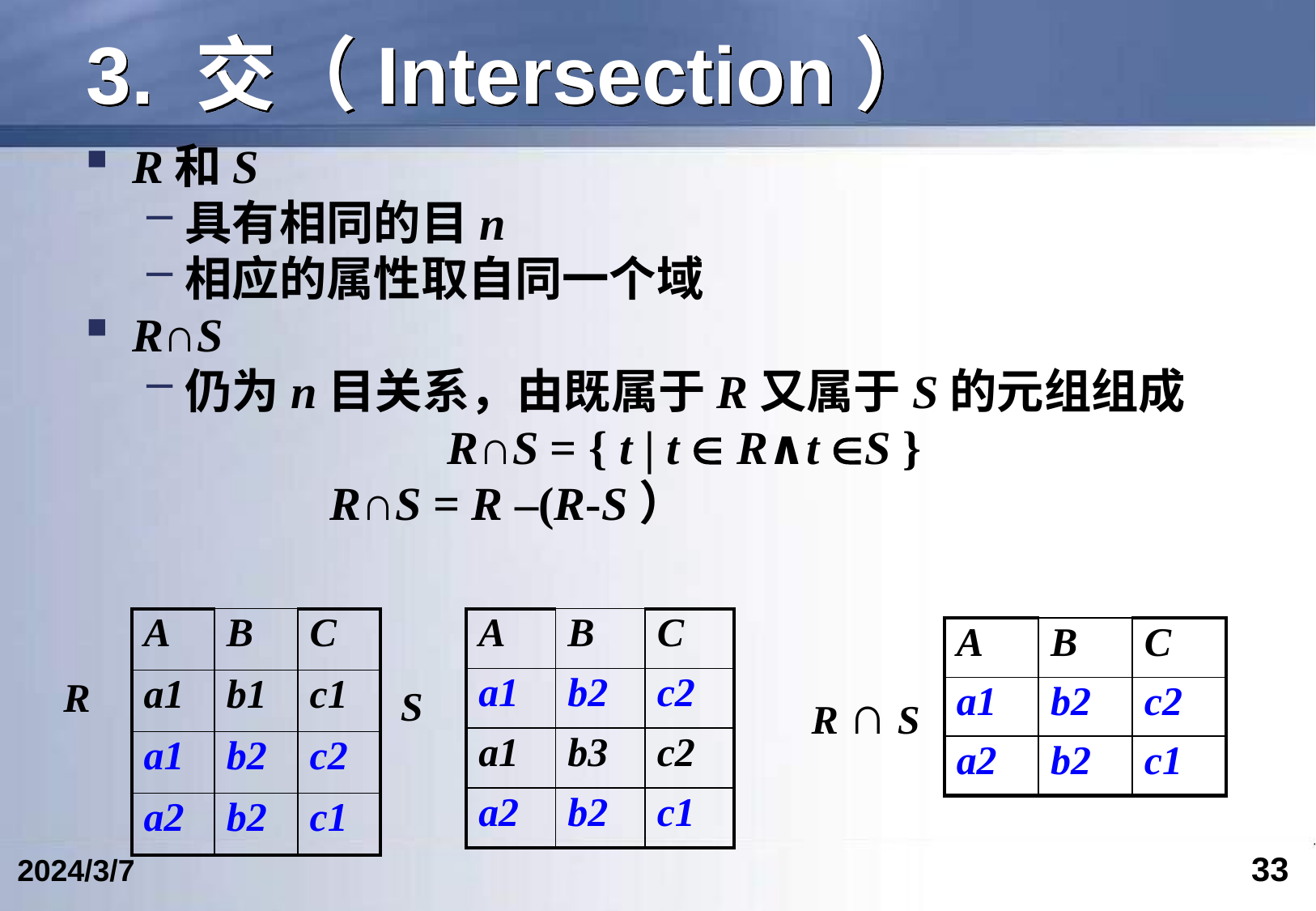

# 3. 交（Intersection）
R和S
具有相同的目n
相应的属性取自同一个域
R∩S
仍为n目关系，由既属于R又属于S的元组组成
		            R∩S = { t | t ∈ R∧t ∈S }
        	  R∩S = R –(R-S）
| A | B | C |
| --- | --- | --- |
| a1 | b1 | c1 |
| a1 | b2 | c2 |
| a2 | b2 | c1 |
| A | B | C |
| --- | --- | --- |
| a1 | b2 | c2 |
| a1 | b3 | c2 |
| a2 | b2 | c1 |
| A | B | C |
| --- | --- | --- |
| a1 | b2 | c2 |
| a2 | b2 | c1 |
R
S
R ∩ S
33
2024/3/7